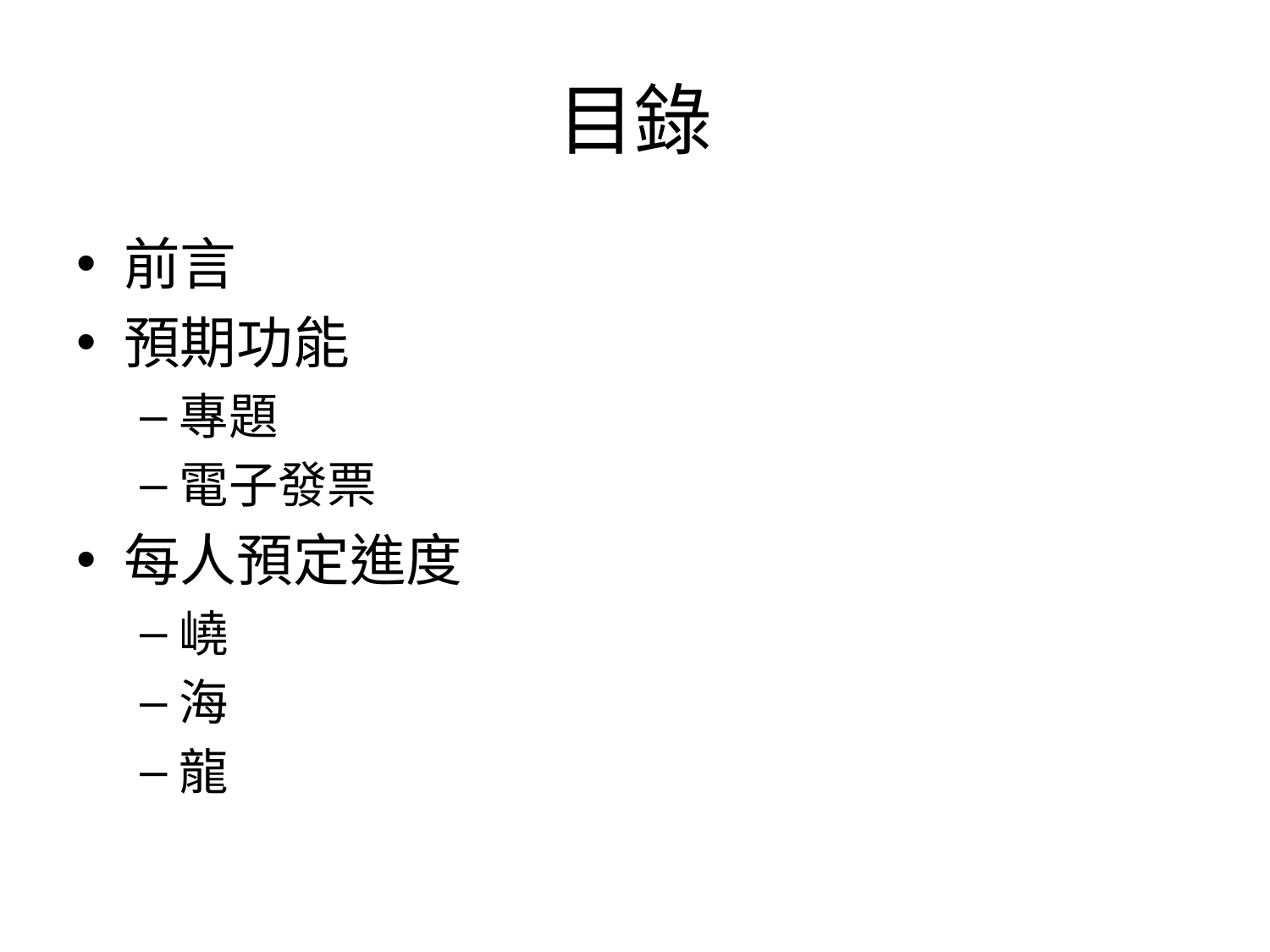

# 目錄
前言
預期功能
專題
電子發票
每人預定進度
嶢
海
龍